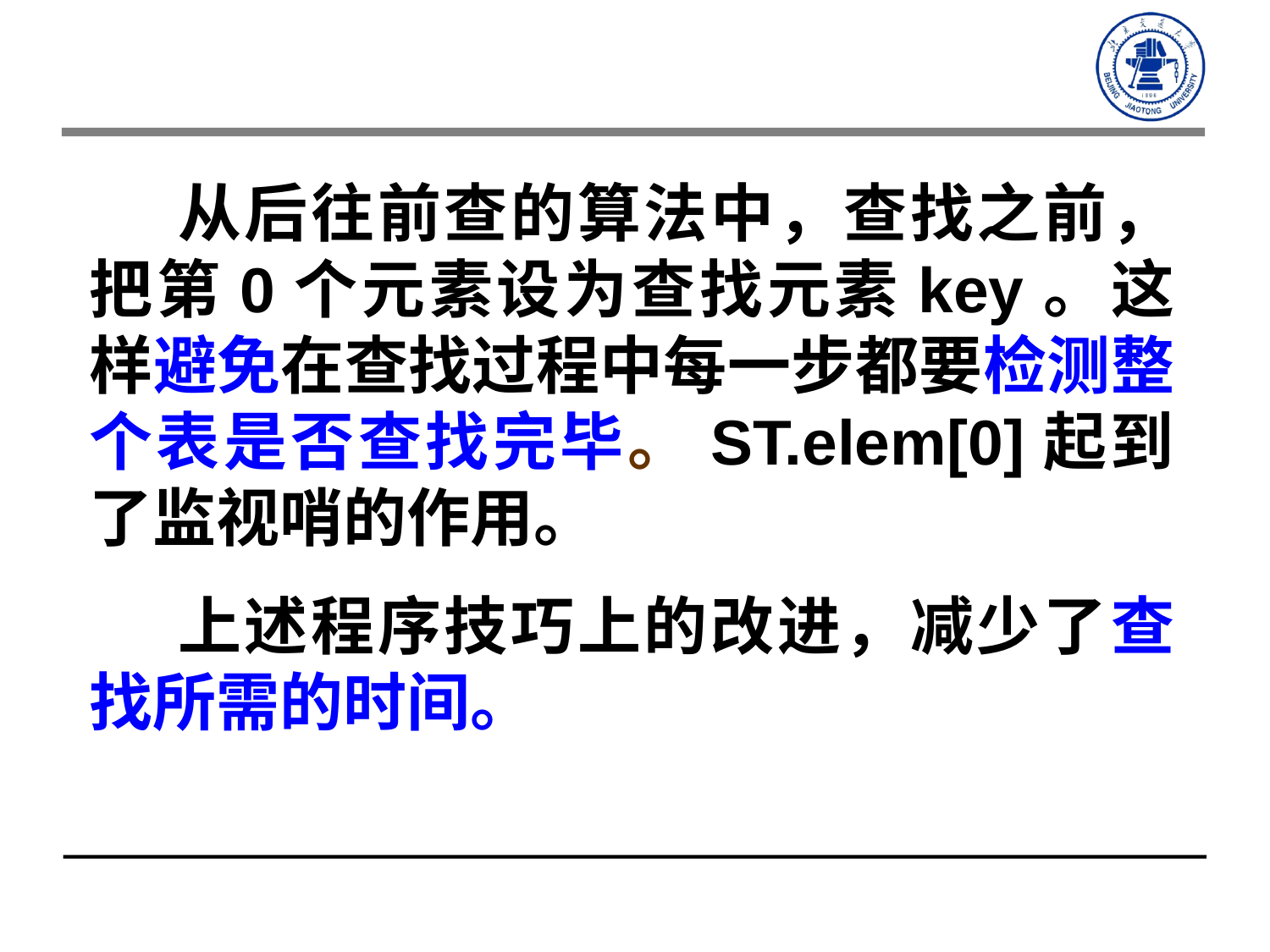

从后往前查的算法中，查找之前，把第0个元素设为查找元素key。这样避免在查找过程中每一步都要检测整个表是否查找完毕。ST.elem[0]起到了监视哨的作用。
    上述程序技巧上的改进，减少了查找所需的时间。